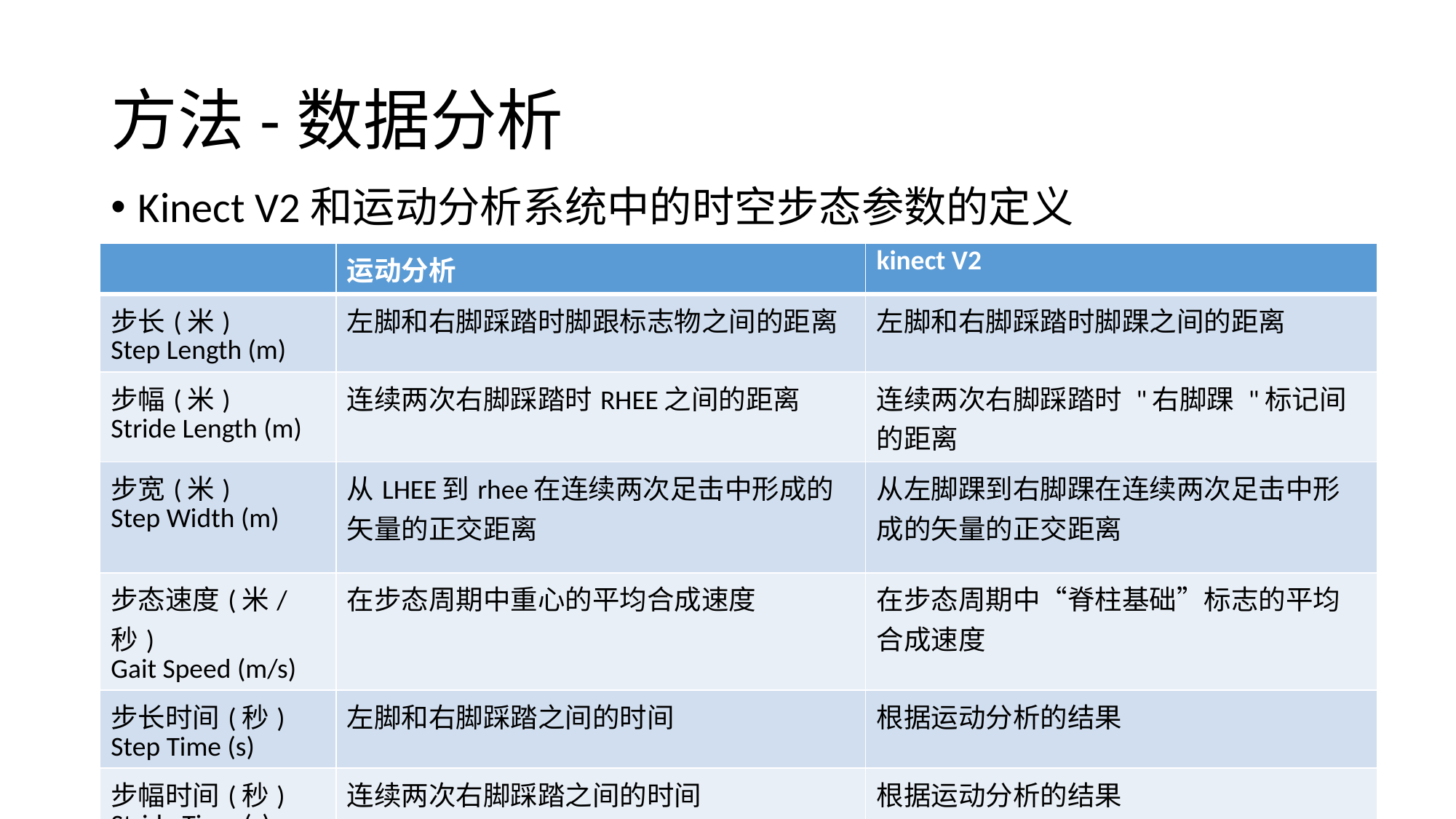

# 方法-数据分析
Kinect V2和运动分析系统中的时空步态参数的定义

|  | 运动分析 | kinect V2 |
| --- | --- | --- |
| 步长(米) Step Length (m) | 左脚和右脚踩踏时脚跟标志物之间的距离 | 左脚和右脚踩踏时脚踝之间的距离 |
| 步幅(米) Stride Length (m) | 连续两次右脚踩踏时RHEE之间的距离 | 连续两次右脚踩踏时 "右脚踝 "标记间的距离 |
| 步宽(米) Step Width (m) | 从LHEE到rhee在连续两次足击中形成的矢量的正交距离 | 从左脚踝到右脚踝在连续两次足击中形成的矢量的正交距离 |
| 步态速度(米/秒) Gait Speed (m/s) | 在步态周期中重心的平均合成速度 | 在步态周期中“脊柱基础”标志的平均合成速度 |
| 步长时间(秒) Step Time (s) | 左脚和右脚踩踏之间的时间 | 根据运动分析的结果 |
| 步幅时间(秒) Stride Time (s) | 连续两次右脚踩踏之间的时间 | 根据运动分析的结果 |